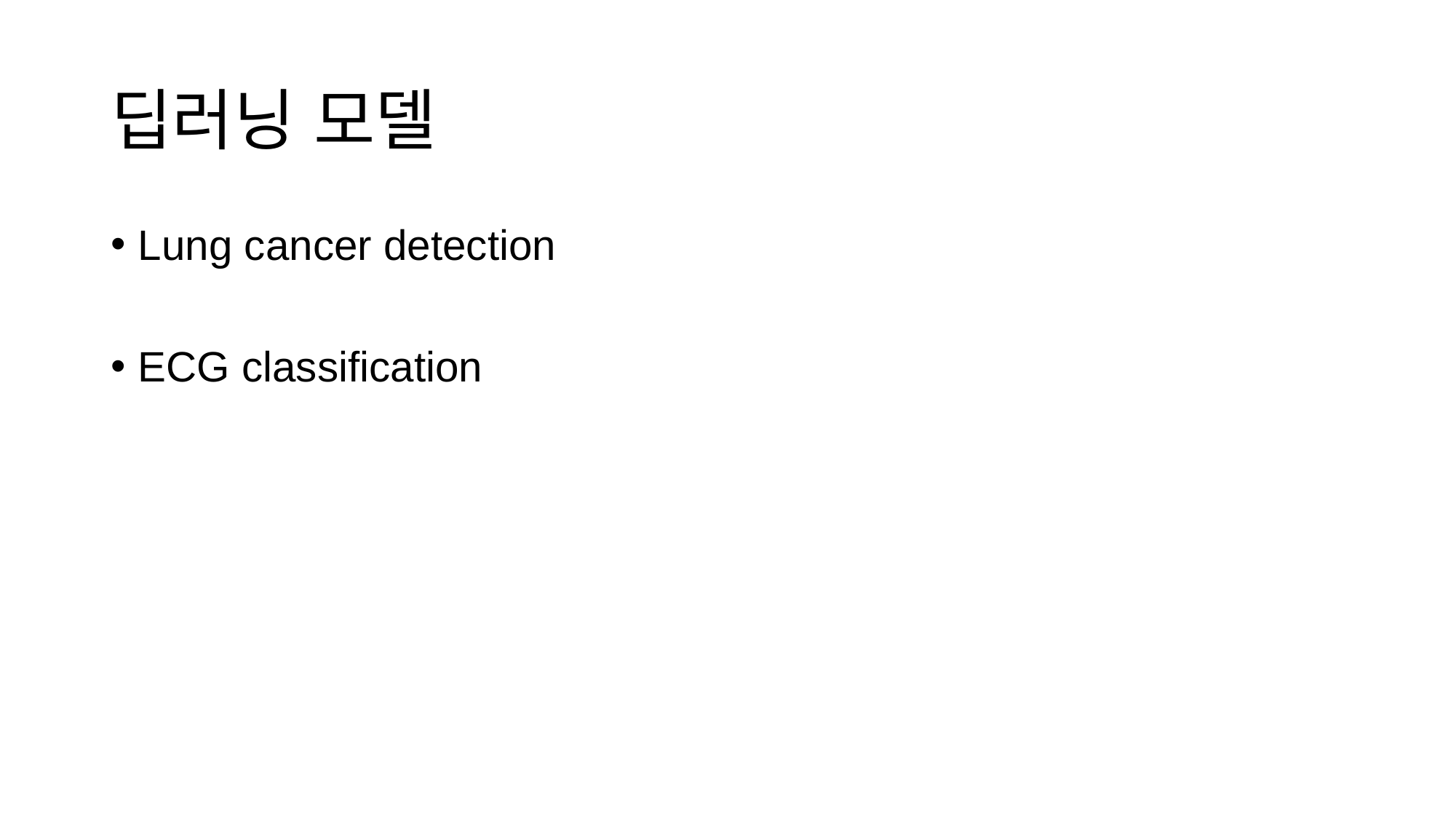

# 딥러닝 모델
Lung cancer detection

ECG classification